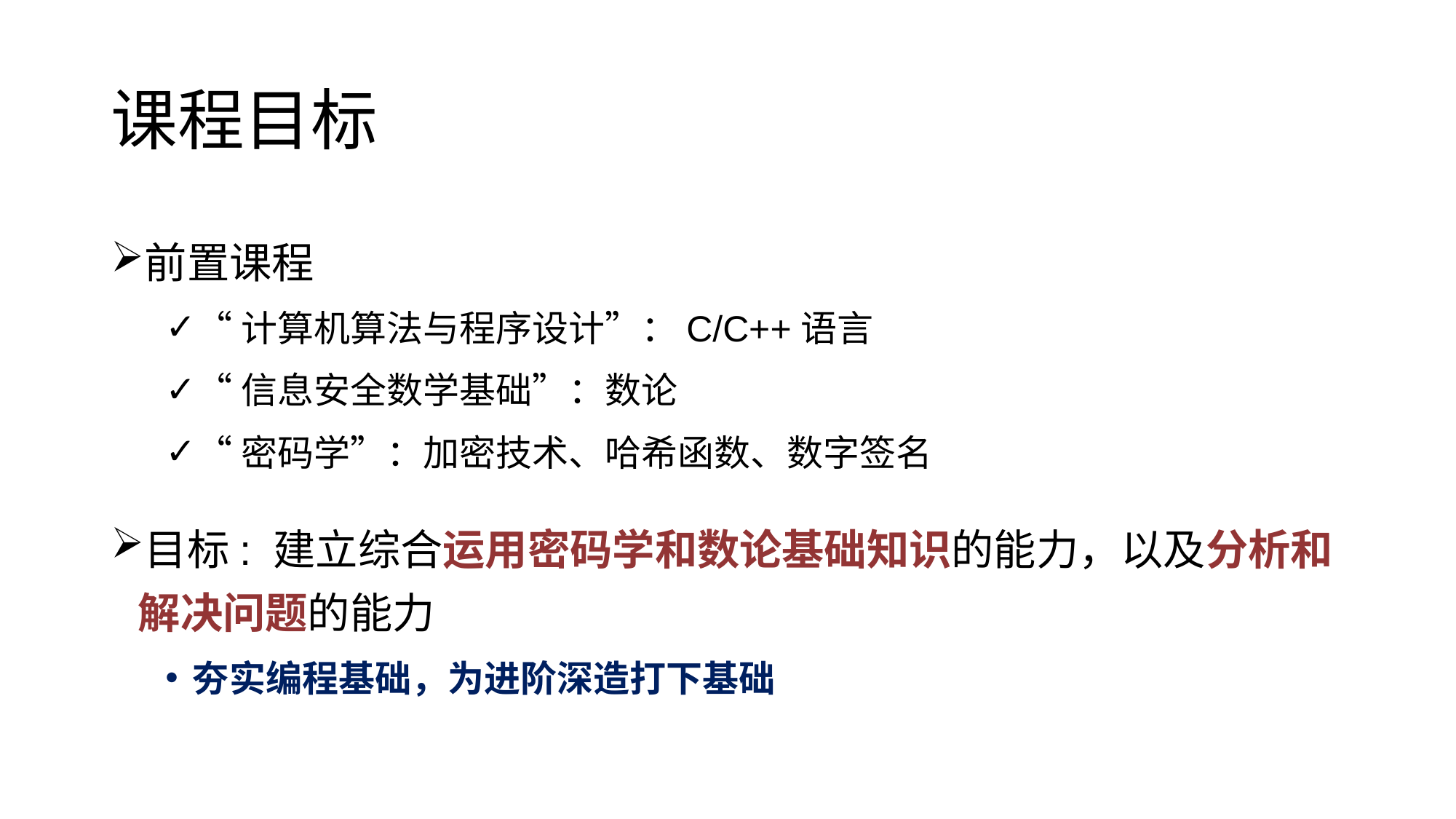

# 课程目标
前置课程
“计算机算法与程序设计”：C/C++语言
“信息安全数学基础”：数论
“密码学”：加密技术、哈希函数、数字签名
目标: 建立综合运用密码学和数论基础知识的能力，以及分析和解决问题的能力
夯实编程基础，为进阶深造打下基础